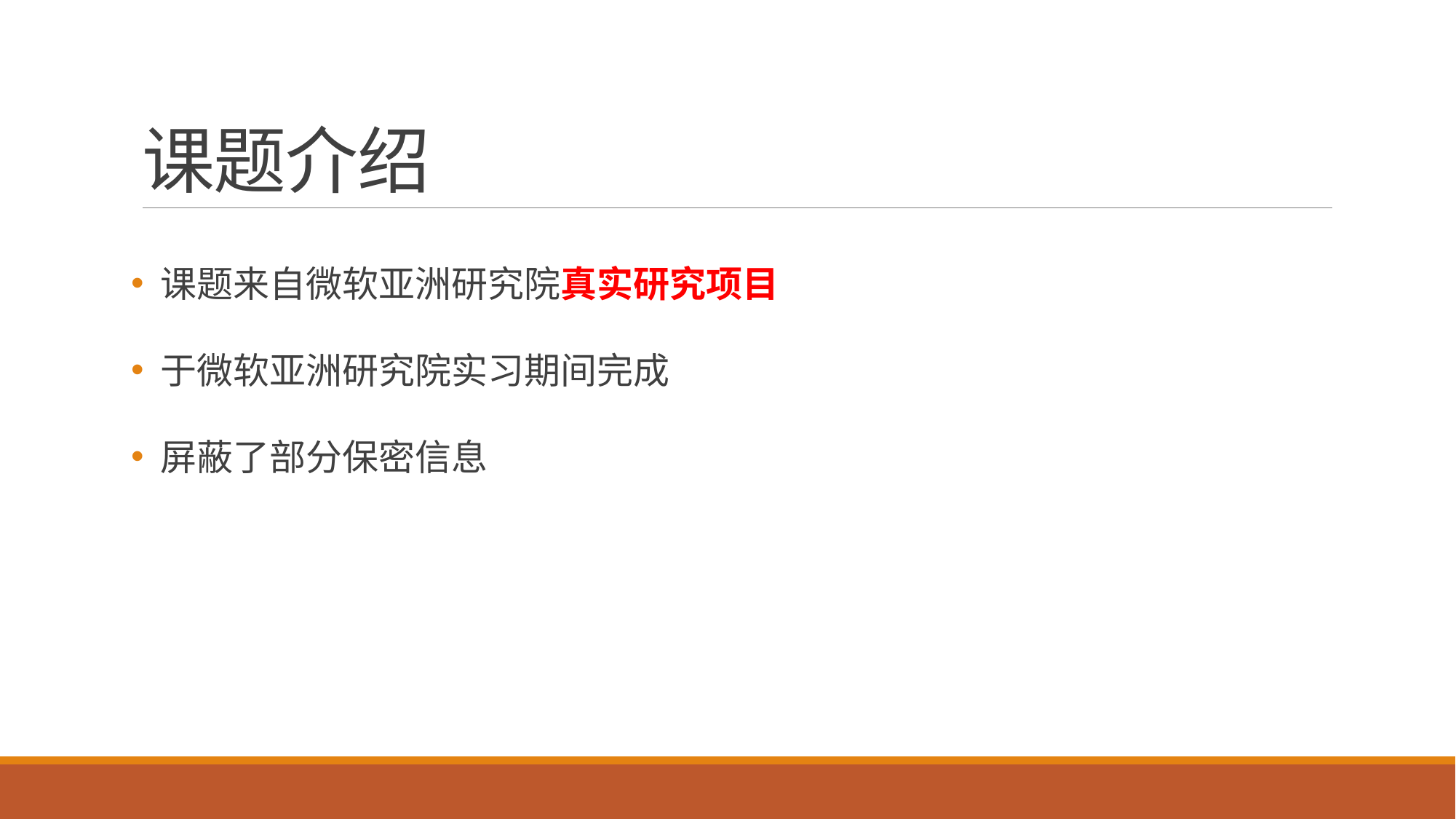

# 课题介绍
 课题来自微软亚洲研究院真实研究项目
 于微软亚洲研究院实习期间完成
 屏蔽了部分保密信息